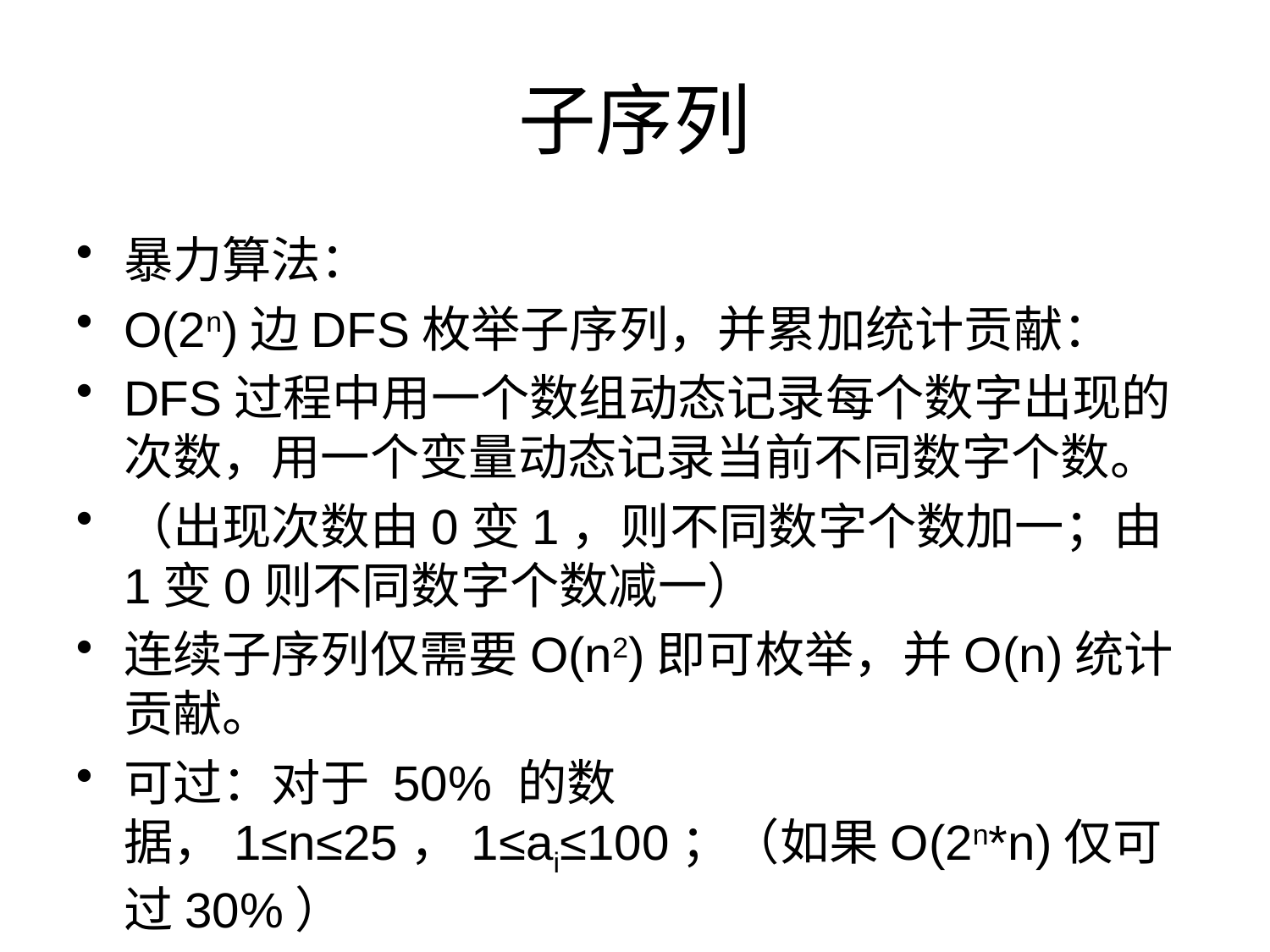

# 子序列
暴力算法：
O(2n)边DFS枚举子序列，并累加统计贡献：
DFS过程中用一个数组动态记录每个数字出现的次数，用一个变量动态记录当前不同数字个数。
（出现次数由0变1，则不同数字个数加一；由1变0则不同数字个数减一）
连续子序列仅需要O(n2)即可枚举，并O(n)统计贡献。
可过：对于 50% 的数据，1≤n≤25，1≤ai≤100；（如果O(2n*n)仅可过30%）